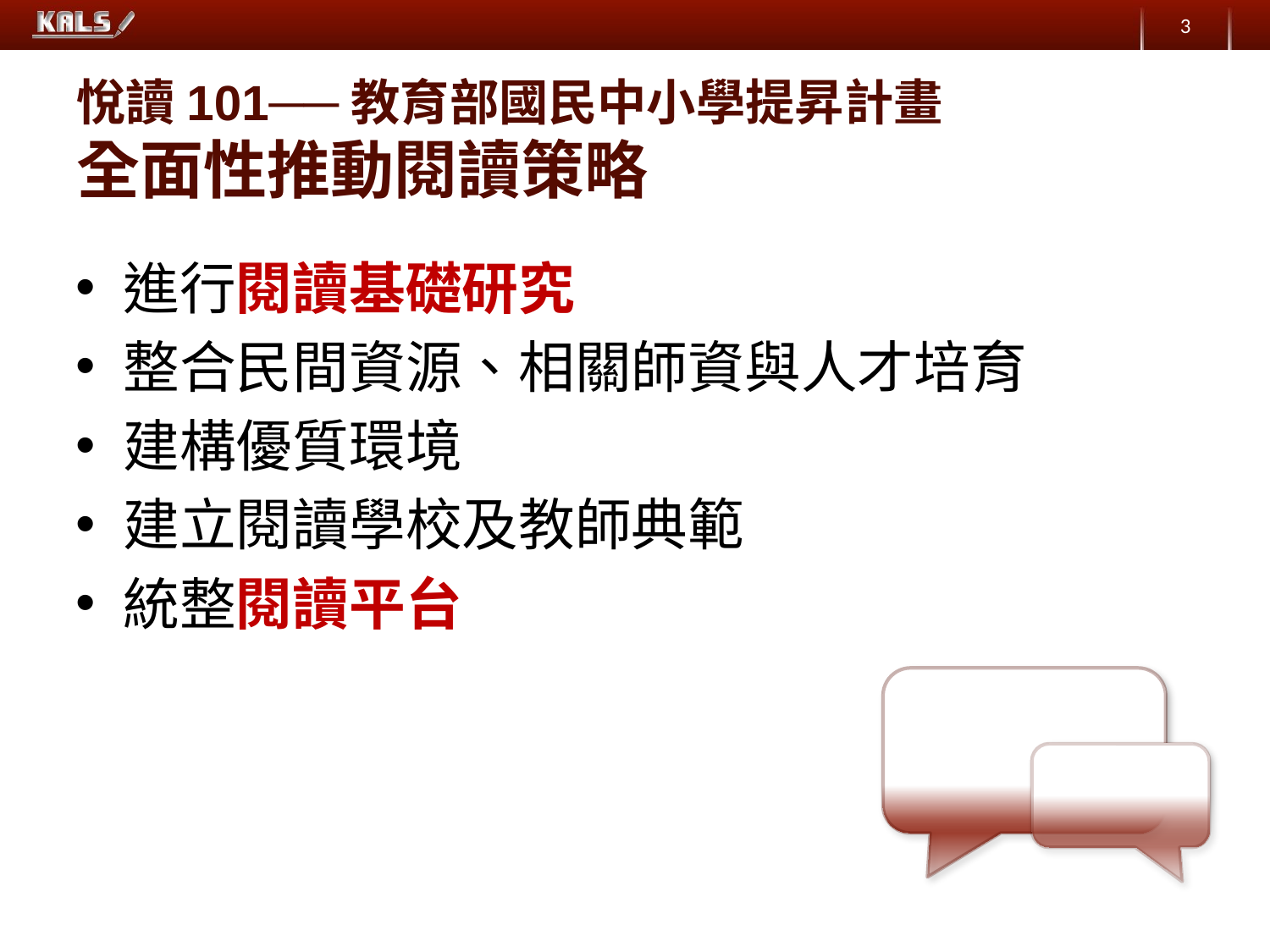

3
# 悅讀101──教育部國民中小學提昇計畫 全面性推動閱讀策略
進行閱讀基礎研究
整合民間資源、相關師資與人才培育
建構優質環境
建立閱讀學校及教師典範
統整閱讀平台